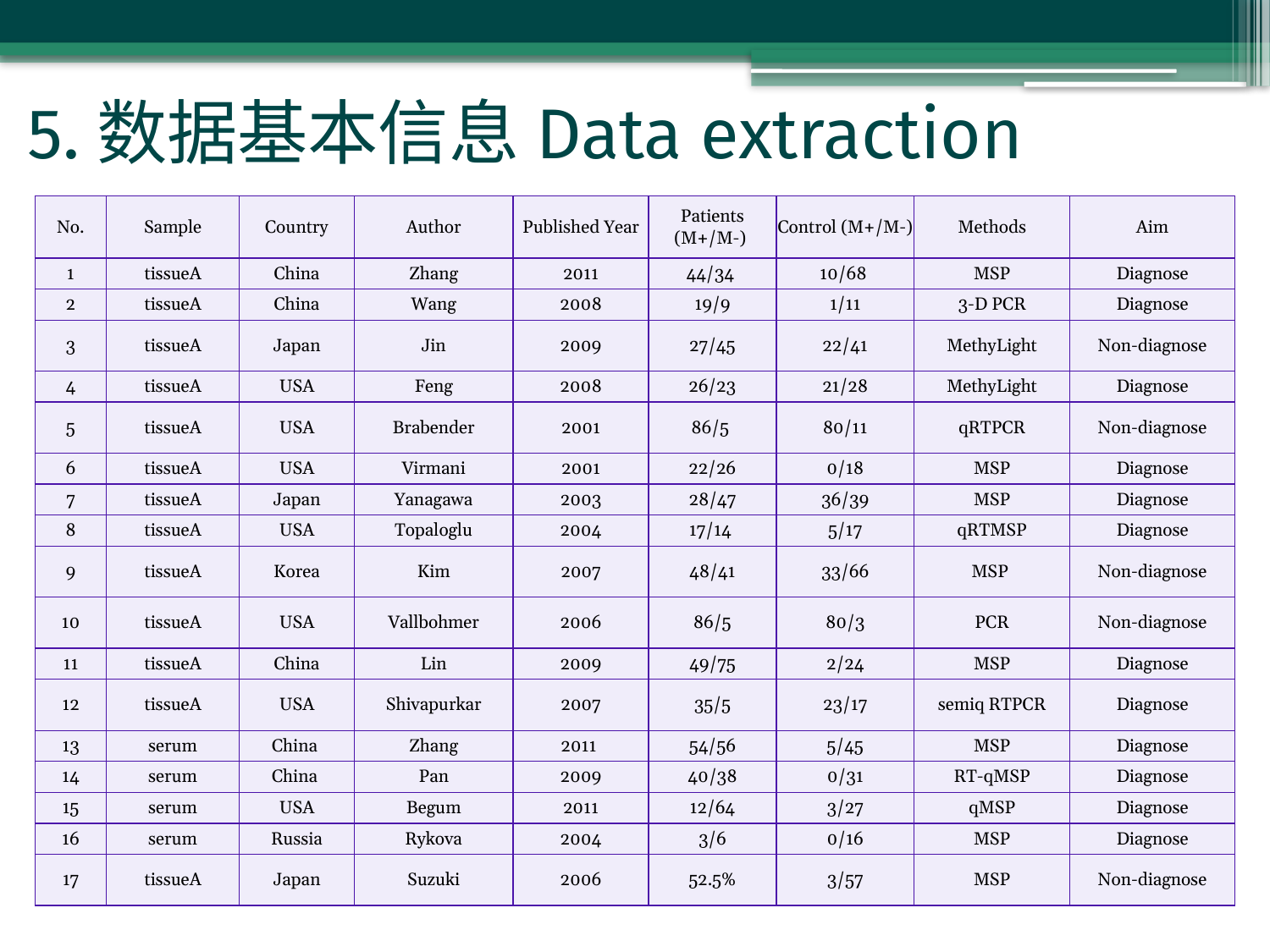

# 5.数据基本信息Data extraction
| No. | Sample | Country | Author | Published Year | Patients (M+/M-) | Control (M+/M-) | Methods | Aim |
| --- | --- | --- | --- | --- | --- | --- | --- | --- |
| 1 | tissueA | China | Zhang | 2011 | 44/34 | 10/68 | MSP | Diagnose |
| 2 | tissueA | China | Wang | 2008 | 19/9 | 1/11 | 3-D PCR | Diagnose |
| 3 | tissueA | Japan | Jin | 2009 | 27/45 | 22/41 | MethyLight | Non-diagnose |
| 4 | tissueA | USA | Feng | 2008 | 26/23 | 21/28 | MethyLight | Diagnose |
| 5 | tissueA | USA | Brabender | 2001 | 86/5 | 80/11 | qRTPCR | Non-diagnose |
| 6 | tissueA | USA | Virmani | 2001 | 22/26 | 0/18 | MSP | Diagnose |
| 7 | tissueA | Japan | Yanagawa | 2003 | 28/47 | 36/39 | MSP | Diagnose |
| 8 | tissueA | USA | Topaloglu | 2004 | 17/14 | 5/17 | qRTMSP | Diagnose |
| 9 | tissueA | Korea | Kim | 2007 | 48/41 | 33/66 | MSP | Non-diagnose |
| 10 | tissueA | USA | Vallbohmer | 2006 | 86/5 | 80/3 | PCR | Non-diagnose |
| 11 | tissueA | China | Lin | 2009 | 49/75 | 2/24 | MSP | Diagnose |
| 12 | tissueA | USA | Shivapurkar | 2007 | 35/5 | 23/17 | semiq RTPCR | Diagnose |
| 13 | serum | China | Zhang | 2011 | 54/56 | 5/45 | MSP | Diagnose |
| 14 | serum | China | Pan | 2009 | 40/38 | 0/31 | RT-qMSP | Diagnose |
| 15 | serum | USA | Begum | 2011 | 12/64 | 3/27 | qMSP | Diagnose |
| 16 | serum | Russia | Rykova | 2004 | 3/6 | 0/16 | MSP | Diagnose |
| 17 | tissueA | Japan | Suzuki | 2006 | 52.5% | 3/57 | MSP | Non-diagnose |